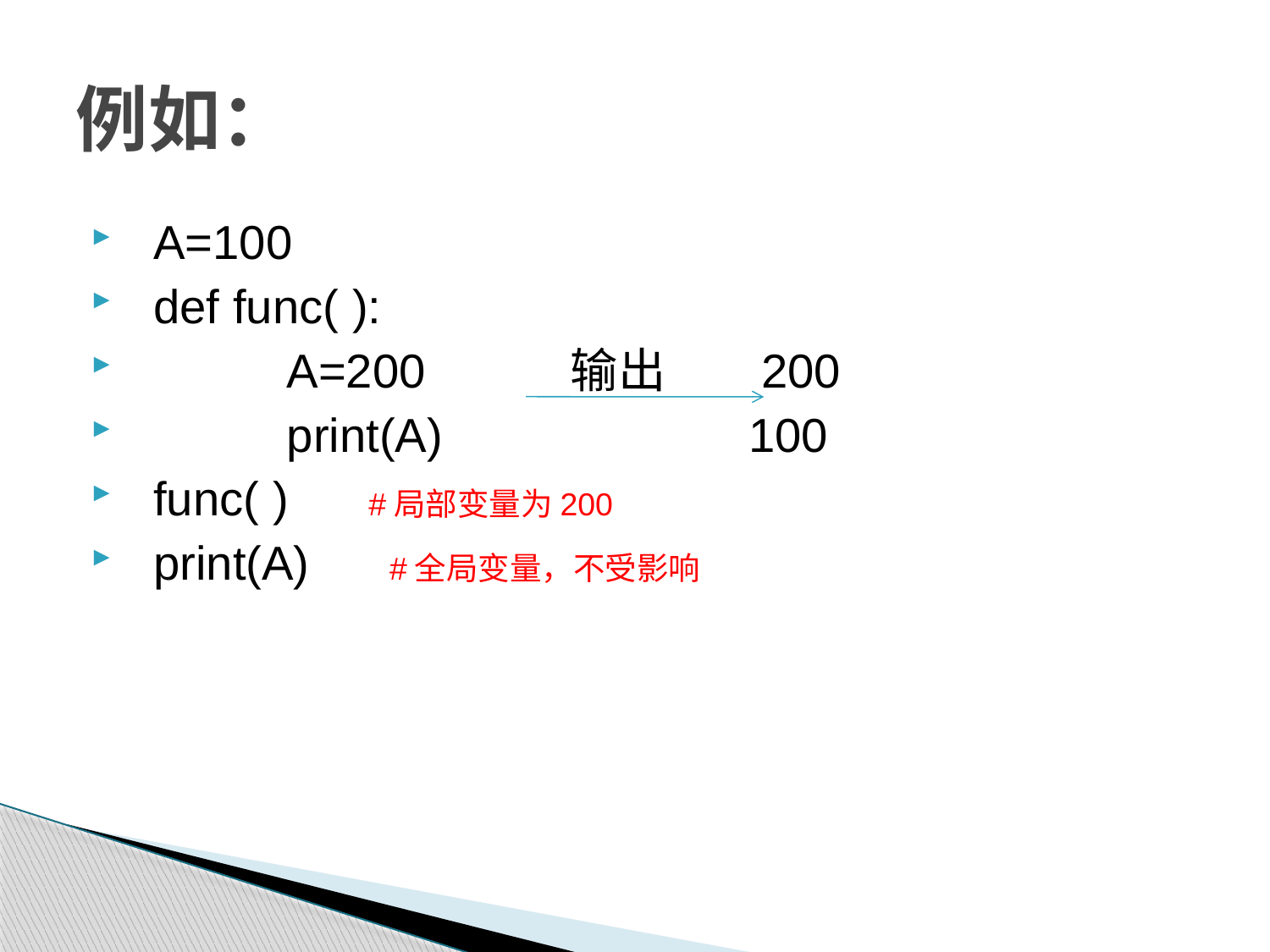

# 例如：
  A=100
  def func( ):
            A=200          输出        200
            print(A)                       100
  func( )      #局部变量为200
  print(A)      #全局变量，不受影响